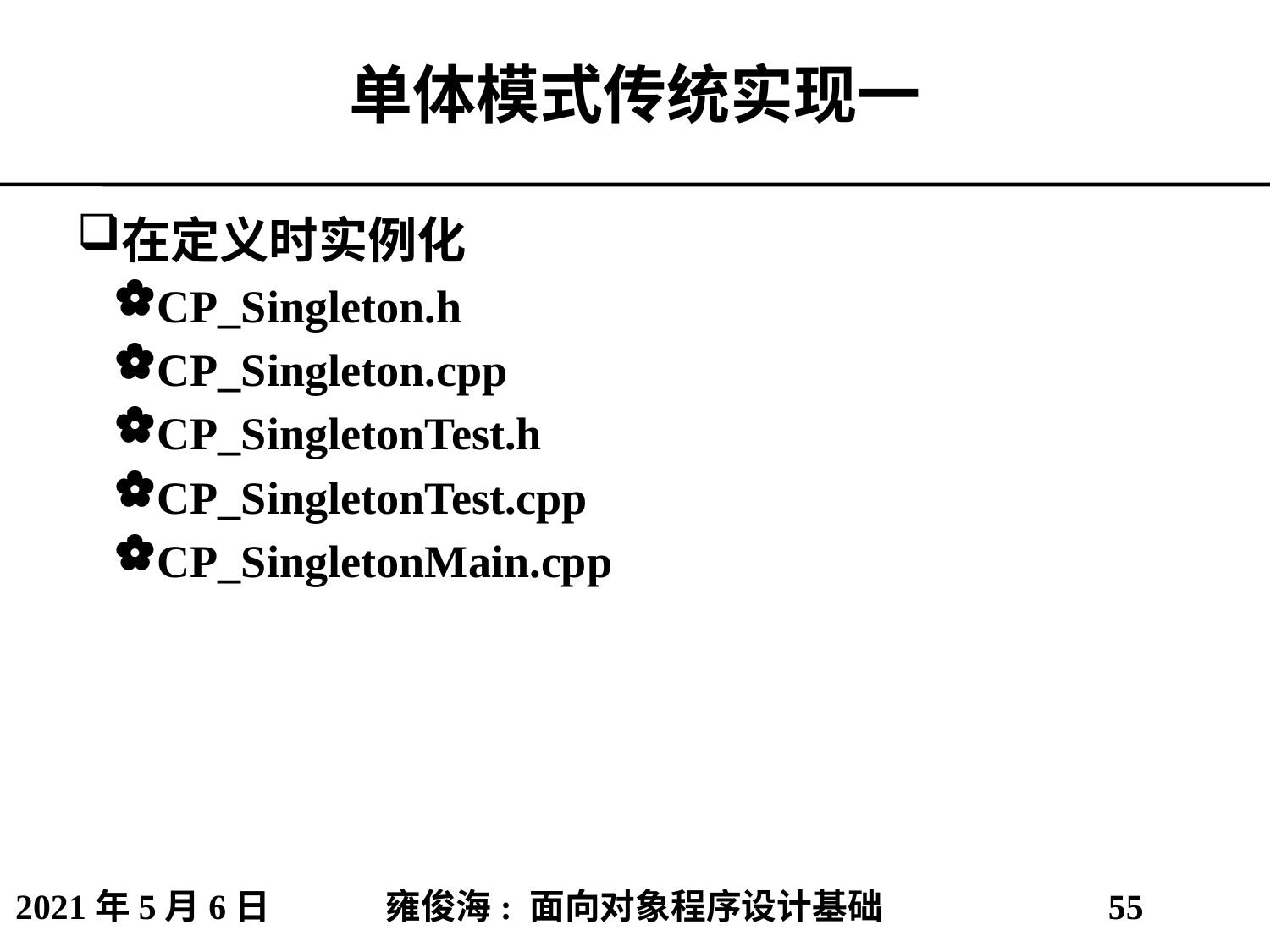

# 单体模式传统实现一

在定义时实例化
CP_Singleton.h
CP_Singleton.cpp
CP_SingletonTest.h
CP_SingletonTest.cpp
CP_SingletonMain.cpp
2021年5月6日
雍俊海: 面向对象程序设计基础
55